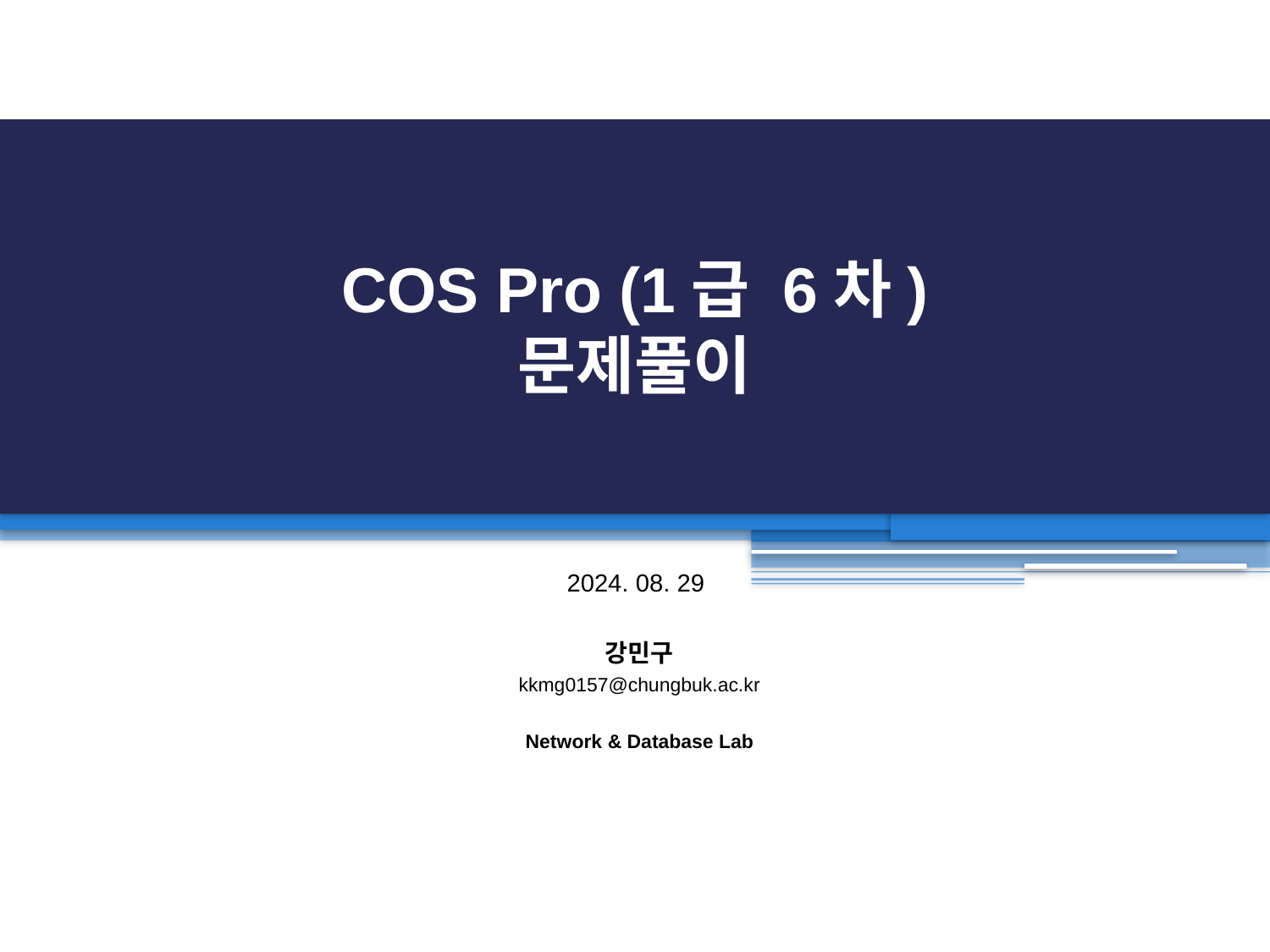

# COS Pro (1급 6차) 문제풀이
2024. 08. 29

강민구
kkmg0157@chungbuk.ac.kr

Network & Database Lab